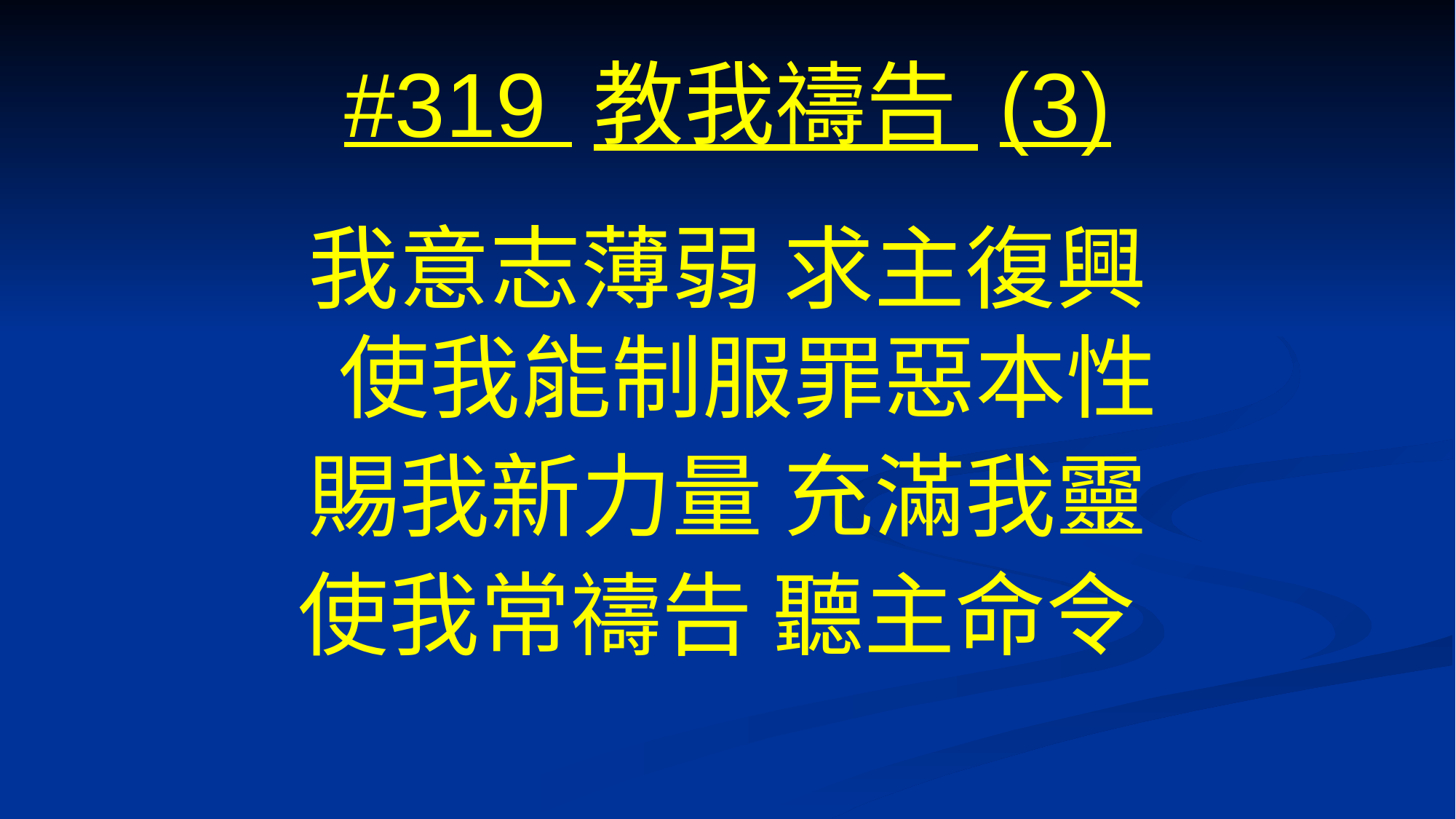

# #319 教我禱告 (3)
我意志薄弱 求主復興
使我能制服罪惡本性
賜我新力量 充滿我靈
使我常禱告 聽主命令